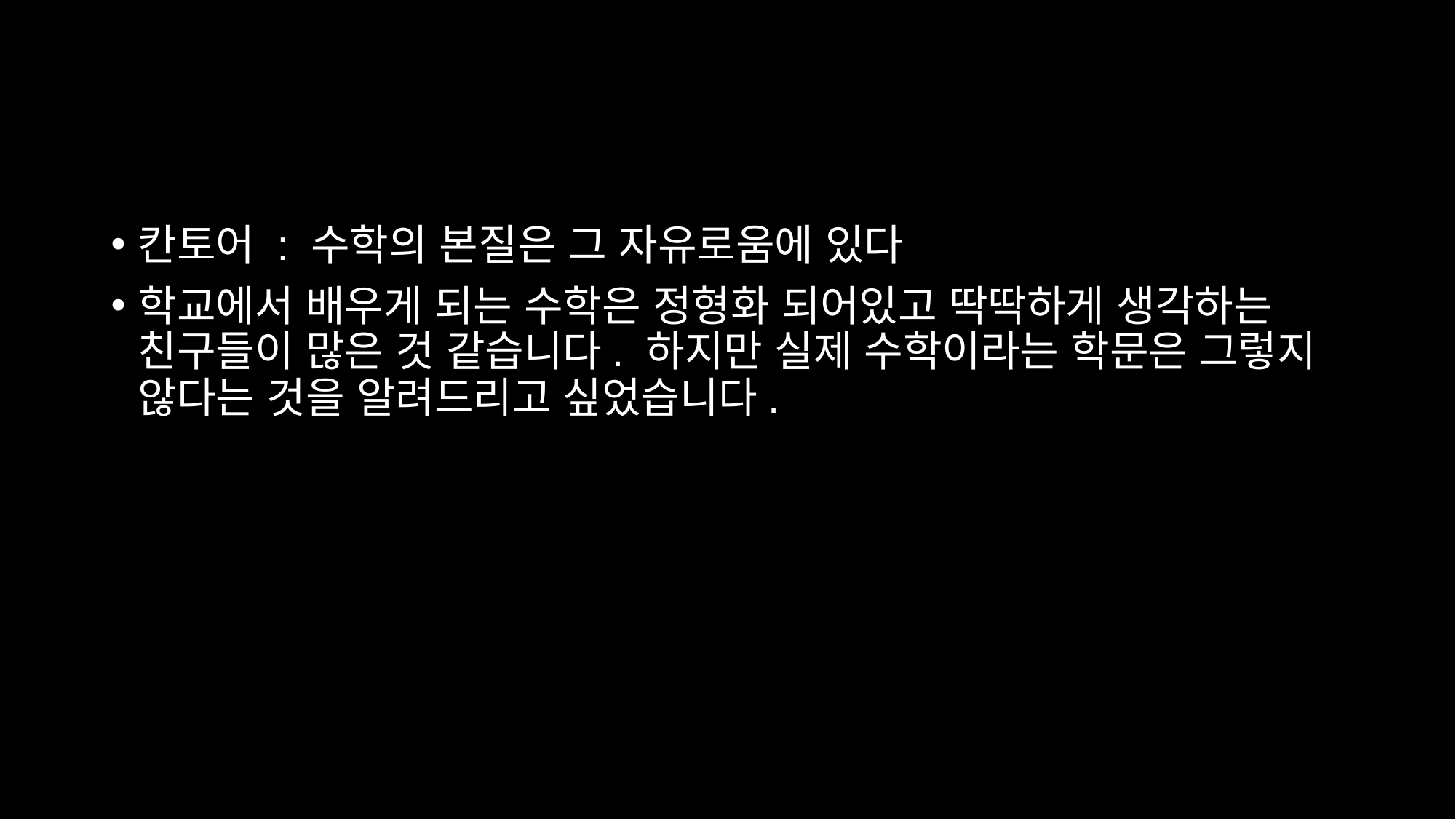

#
칸토어 : 수학의 본질은 그 자유로움에 있다
학교에서 배우게 되는 수학은 정형화 되어있고 딱딱하게 생각하는 친구들이 많은 것 같습니다. 하지만 실제 수학이라는 학문은 그렇지 않다는 것을 알려드리고 싶었습니다.